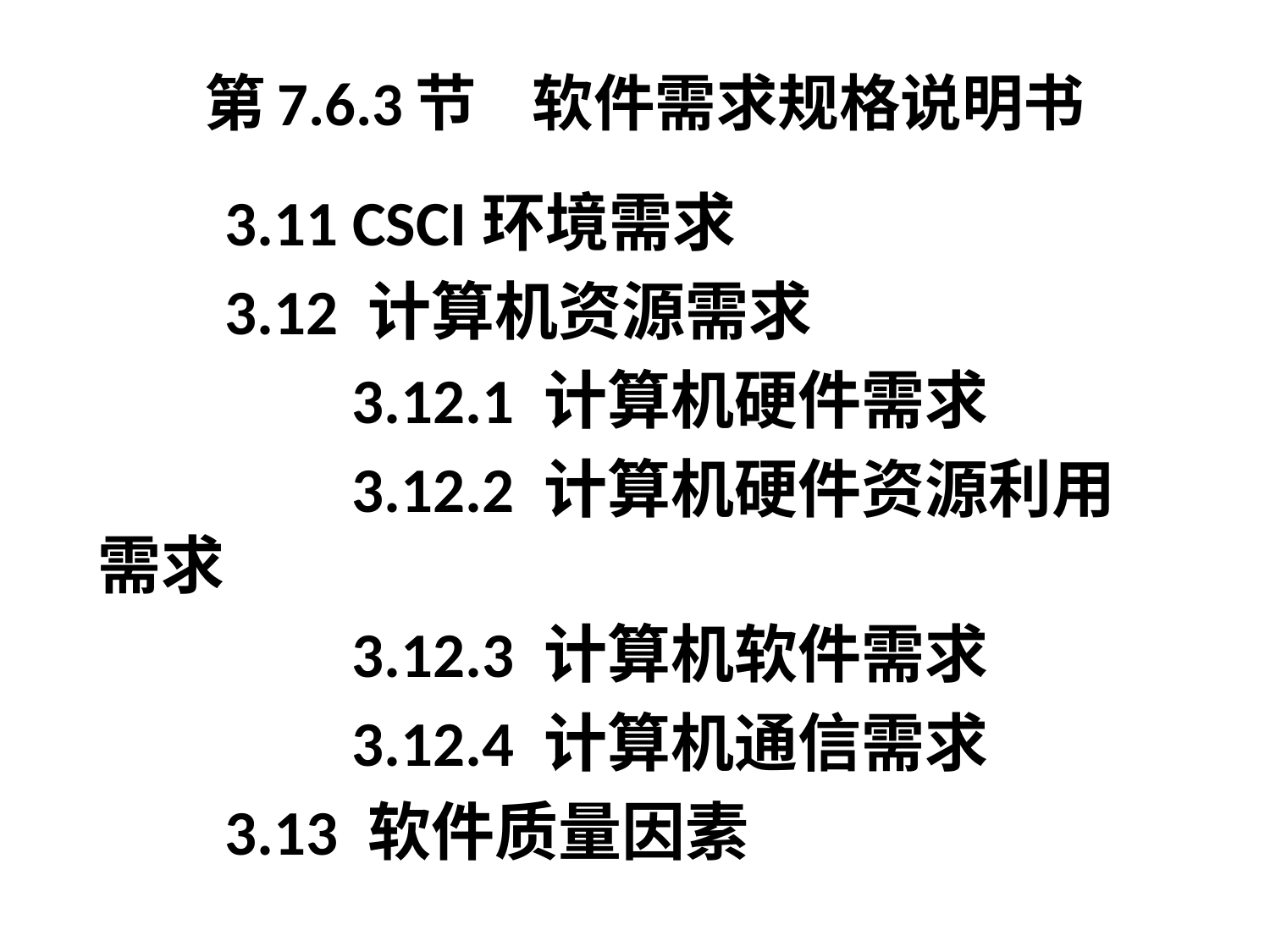

# 第7.6.3节    软件需求规格说明书
	3.11 CSCI环境需求
	3.12 计算机资源需求
		3.12.1 计算机硬件需求
		3.12.2 计算机硬件资源利用需求
		3.12.3 计算机软件需求
		3.12.4 计算机通信需求
	3.13 软件质量因素